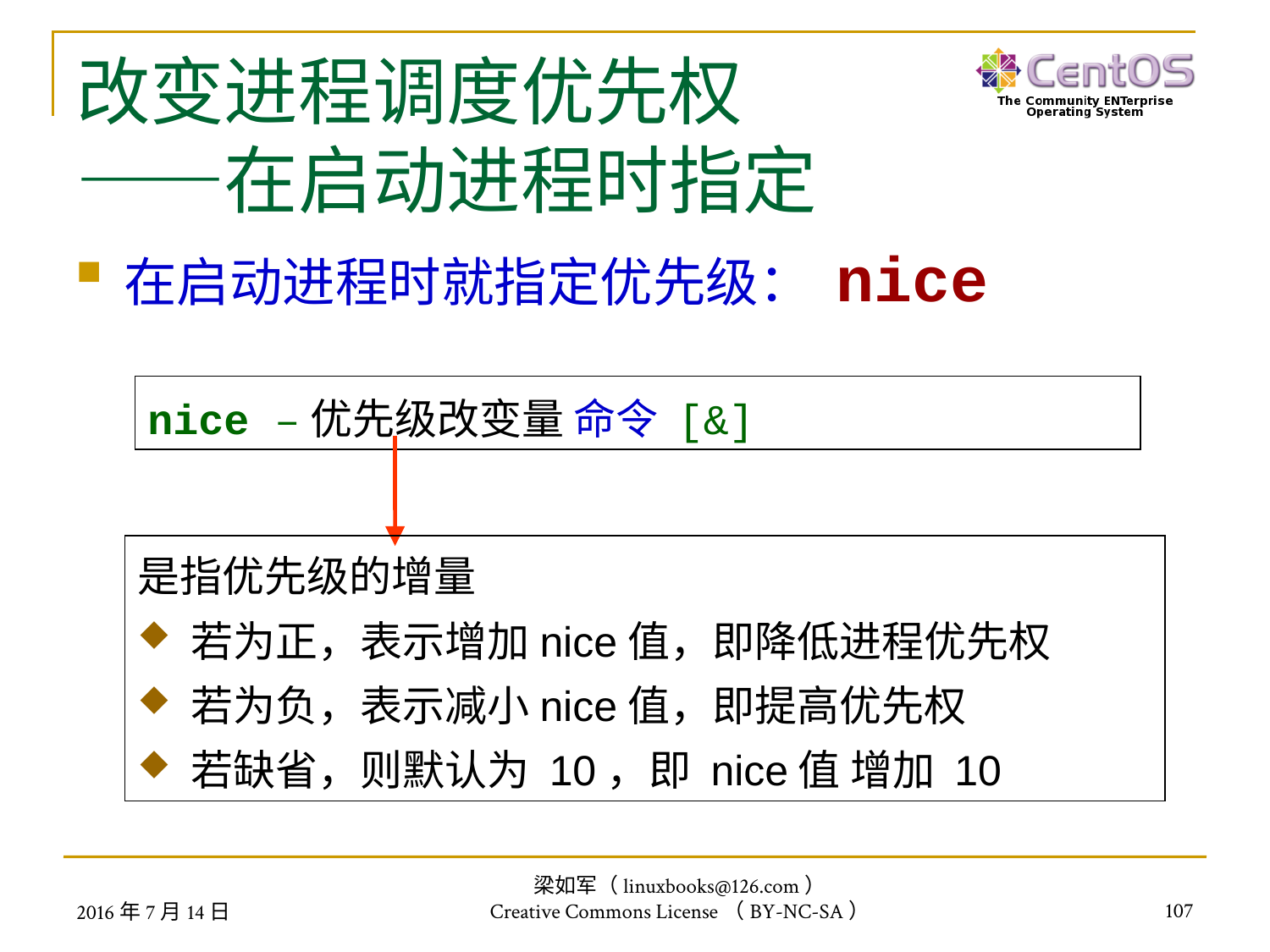

# 改变进程调度优先权 ——在启动进程时指定
在启动进程时就指定优先级： nice
nice –优先级改变量 命令 [&]

是指优先级的增量
 若为正，表示增加nice值，即降低进程优先权
 若为负，表示减小nice值，即提高优先权
 若缺省，则默认为 10，即 nice值 增加 10
梁如军（linuxbooks@126.com）
Creative Commons License（BY-NC-SA）
2016年7月14日
107